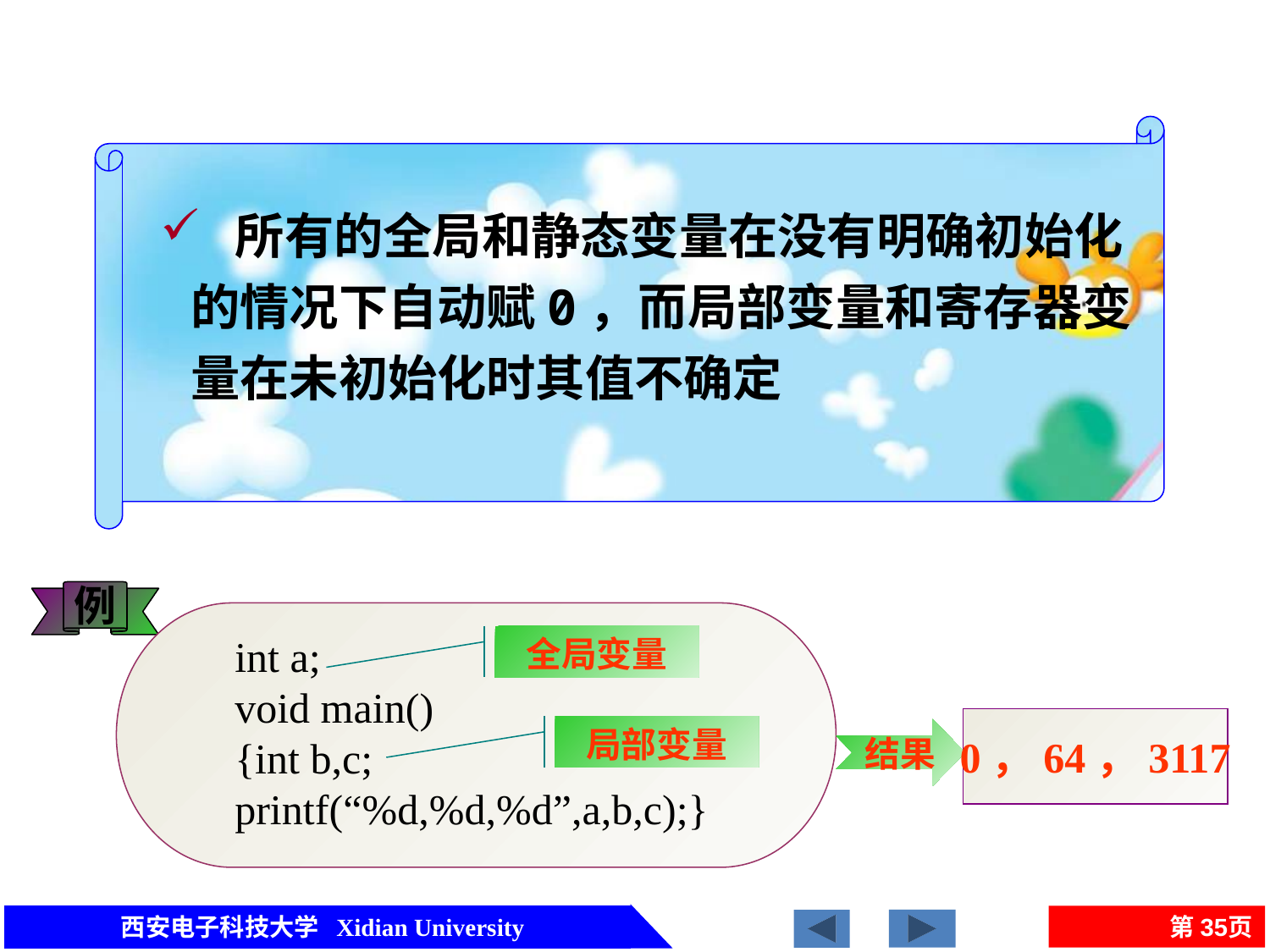

所有的全局和静态变量在没有明确初始化的情况下自动赋0，而局部变量和寄存器变量在未初始化时其值不确定
例

int a;
void main()
{int b,c;
printf(“%d,%d,%d”,a,b,c);}
全局变量
0，64，3117
局部变量
结果